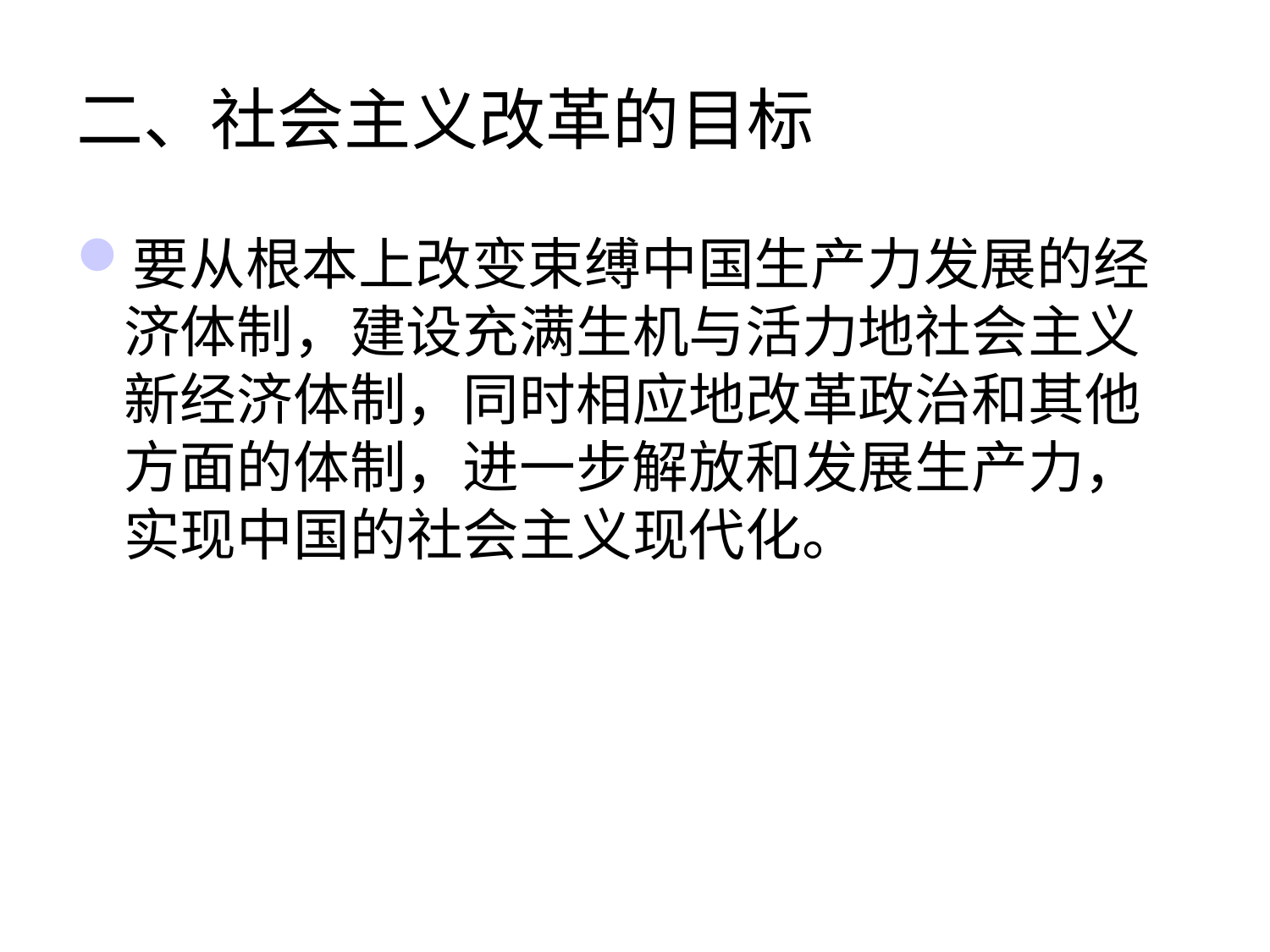

# 二、社会主义改革的目标
要从根本上改变束缚中国生产力发展的经济体制，建设充满生机与活力地社会主义新经济体制，同时相应地改革政治和其他方面的体制，进一步解放和发展生产力，实现中国的社会主义现代化。